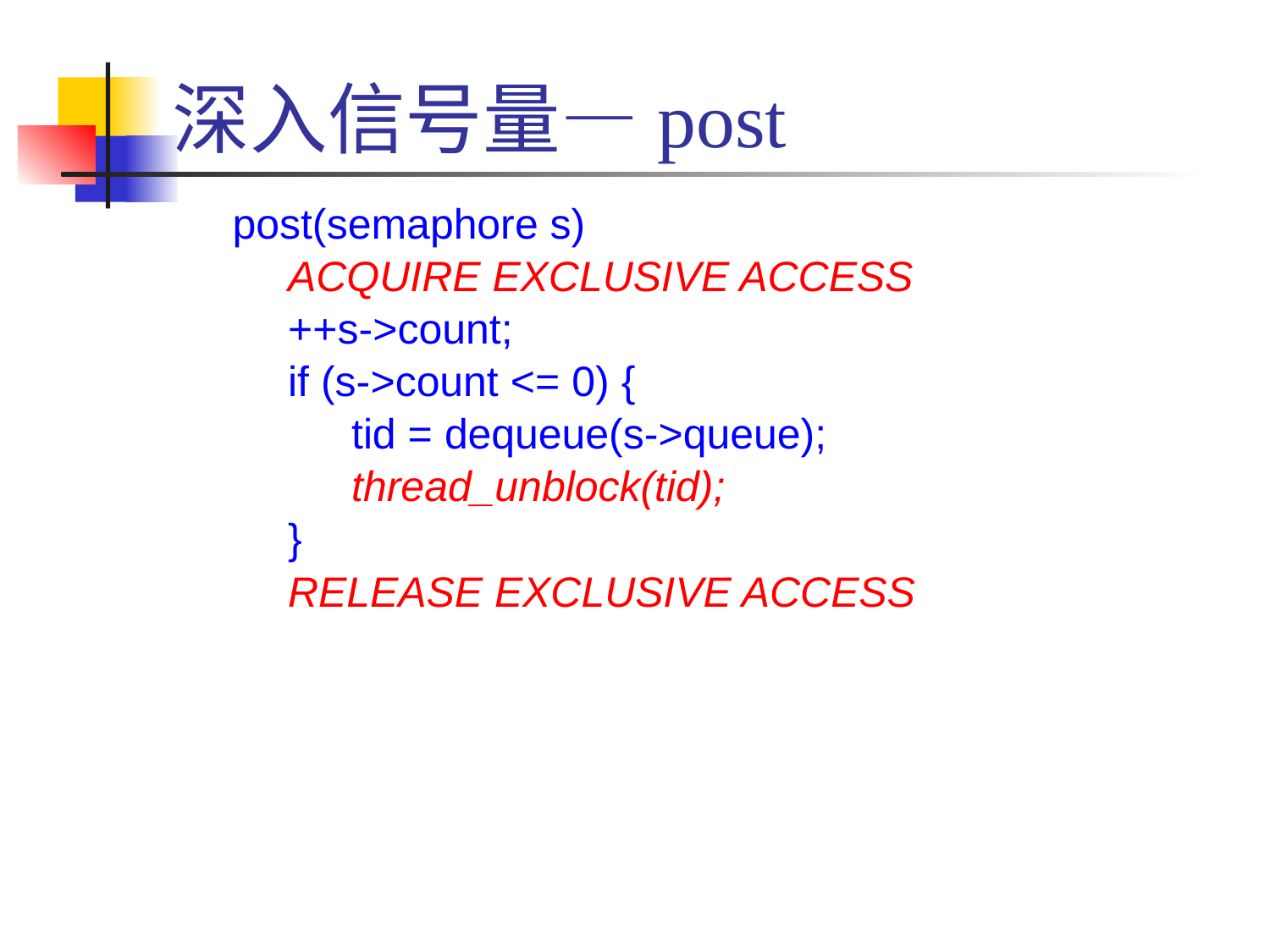

# 深入信号量—post
post(semaphore s)
ACQUIRE EXCLUSIVE ACCESS
++s->count;
if (s->count <= 0) {
tid = dequeue(s->queue);
thread_unblock(tid);
}
RELEASE EXCLUSIVE ACCESS